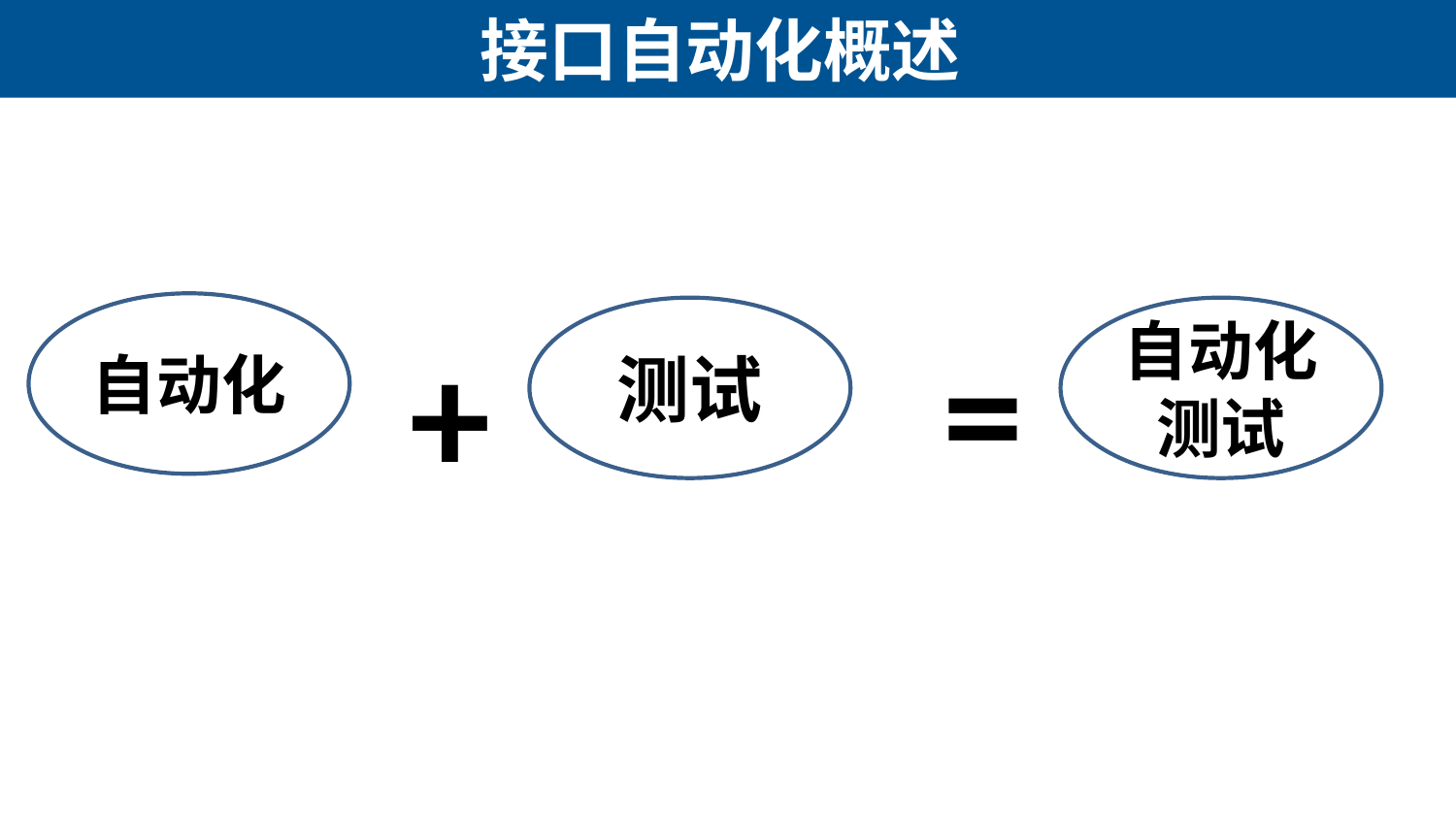

# 接口自动化概述
自动化
测试
自动化测试
=
+